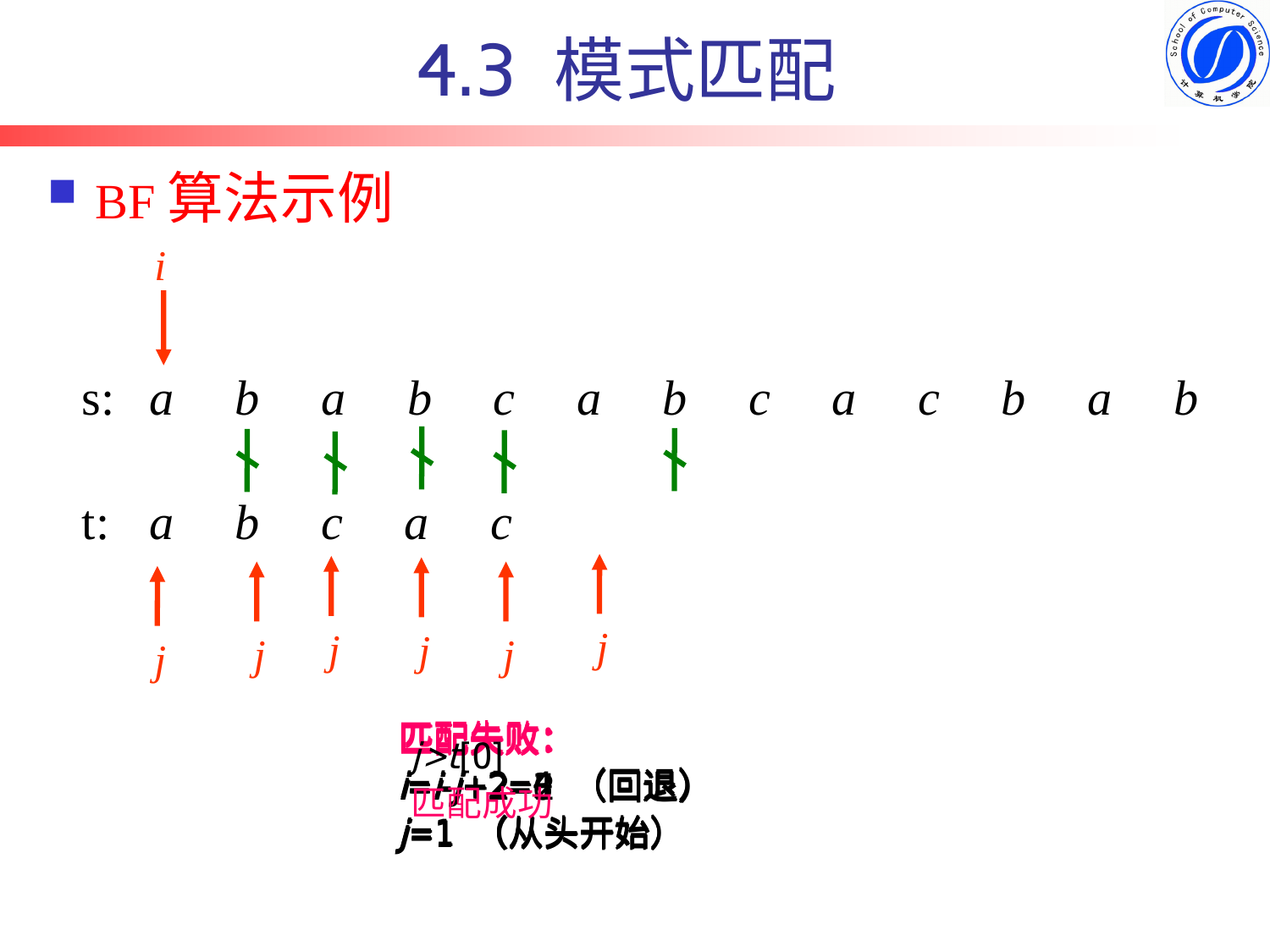

# 4.3 模式匹配
BF算法示例
i

s:
a     b     a     b     c     a     b     c     a     c     b     a     b

t:
a     b     c     a     c

j

j

j

j

j

j
匹配失败：
i=i-j+2=4 （回退）
j=1 （从头开始）
匹配失败：
i=i-j+2=3 （回退）
j=1 （从头开始）
匹配失败：
i=i-j+2=5 （回退）
j=1 （从头开始）
匹配失败：
i=i-j+2=2 （回退）
j=1 （从头开始）
匹配失败：
i=i-j+2=6 （回退）
j=1 （从头开始）
j>t[0]
匹配成功